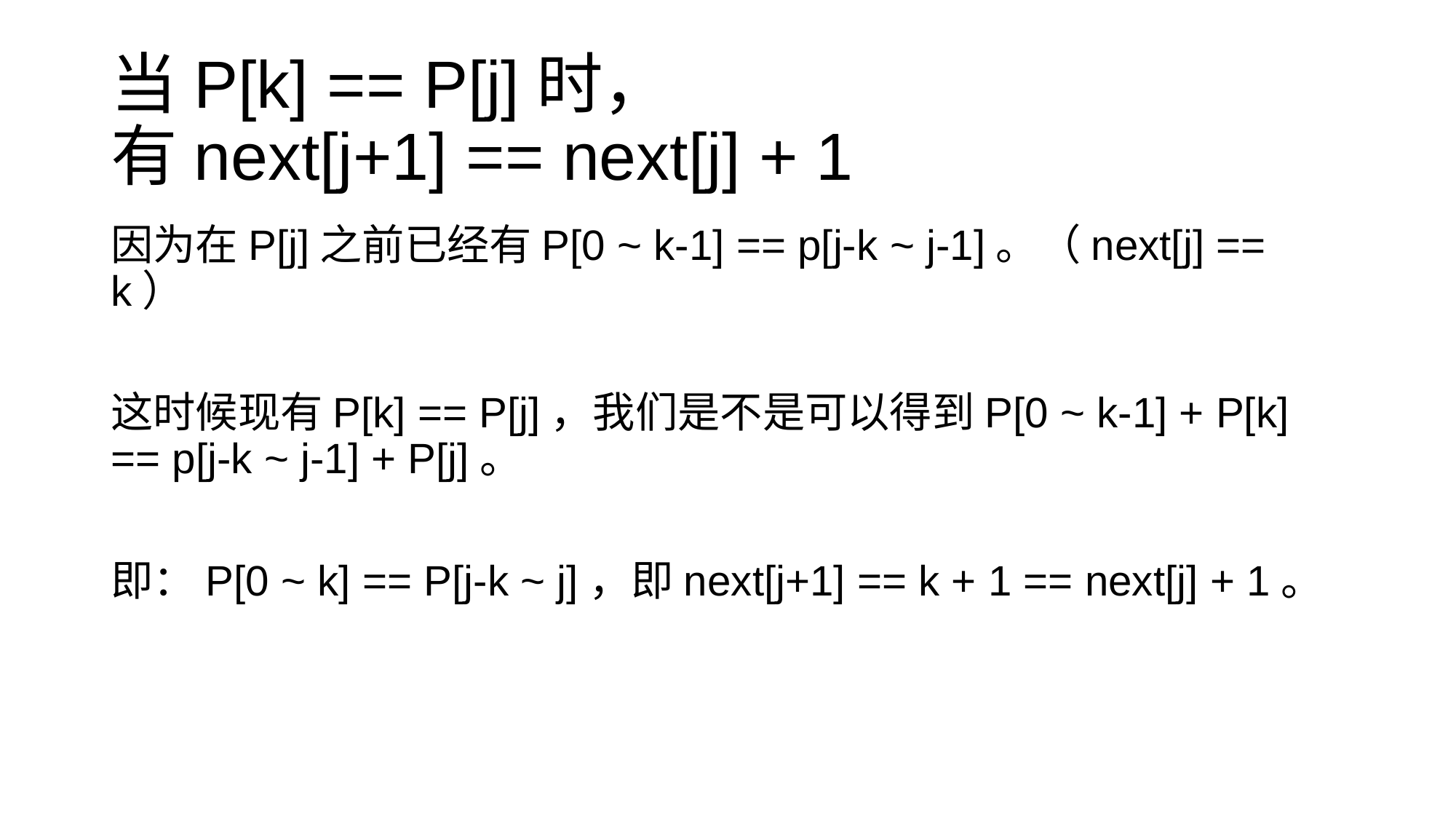

# 当P[k] == P[j]时， 有next[j+1] == next[j] + 1
因为在P[j]之前已经有P[0 ~ k-1] == p[j-k ~ j-1]。（next[j] == k）

这时候现有P[k] == P[j]，我们是不是可以得到P[0 ~ k-1] + P[k] == p[j-k ~ j-1] + P[j]。

即：P[0 ~ k] == P[j-k ~ j]，即next[j+1] == k + 1 == next[j] + 1。